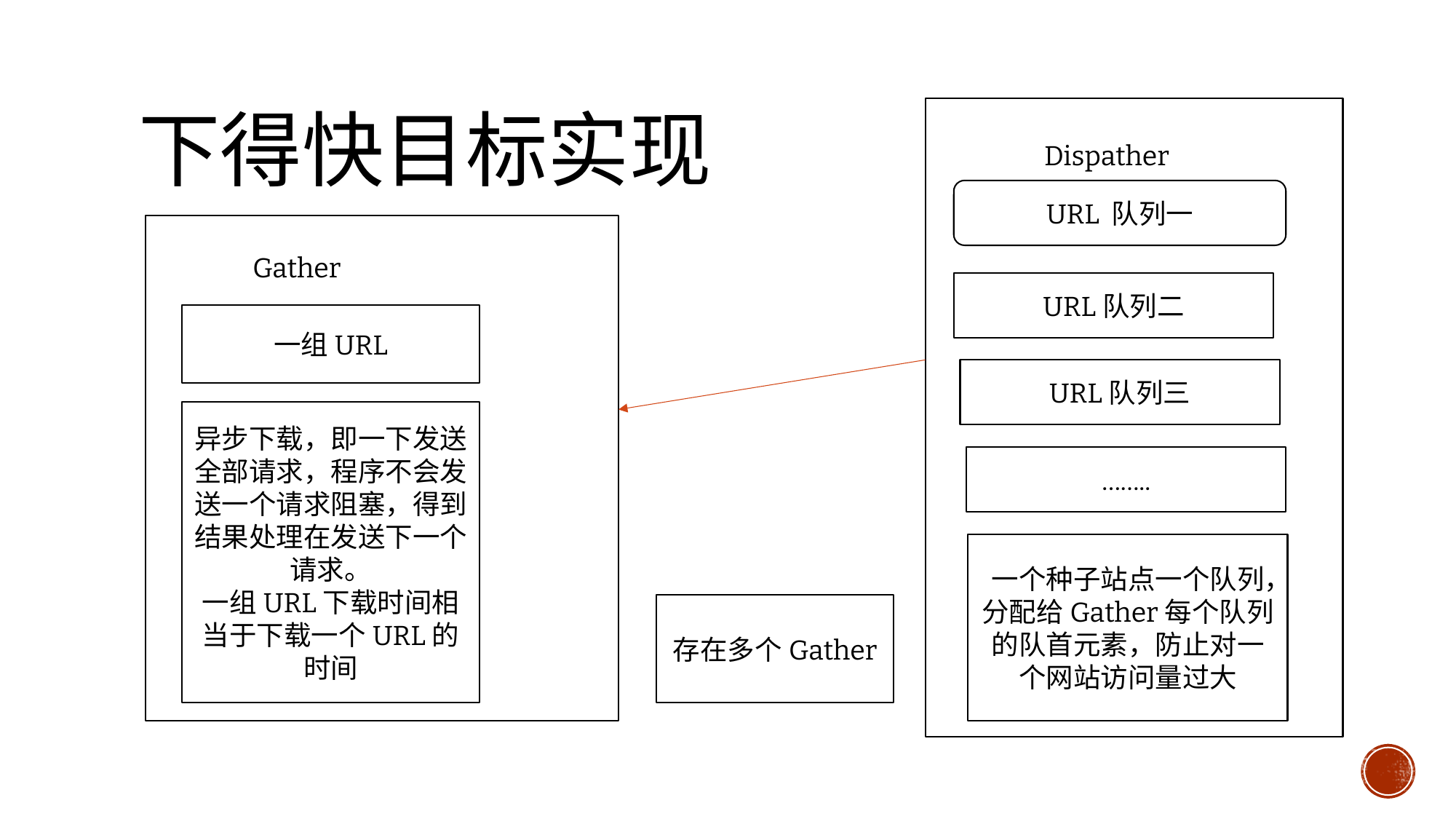

# 下得快目标实现

            Dispather
URL 队列一

           Gather
URL队列二
一组URL
URL队列三
异步下载，即一下发送全部请求，程序不会发送一个请求阻塞，得到结果处理在发送下一个请求。
一组URL下载时间相当于下载一个URL的时间
……..
一个种子站点一个队列，分配给Gather每个队列的队首元素，防止对一个网站访问量过大
存在多个Gather